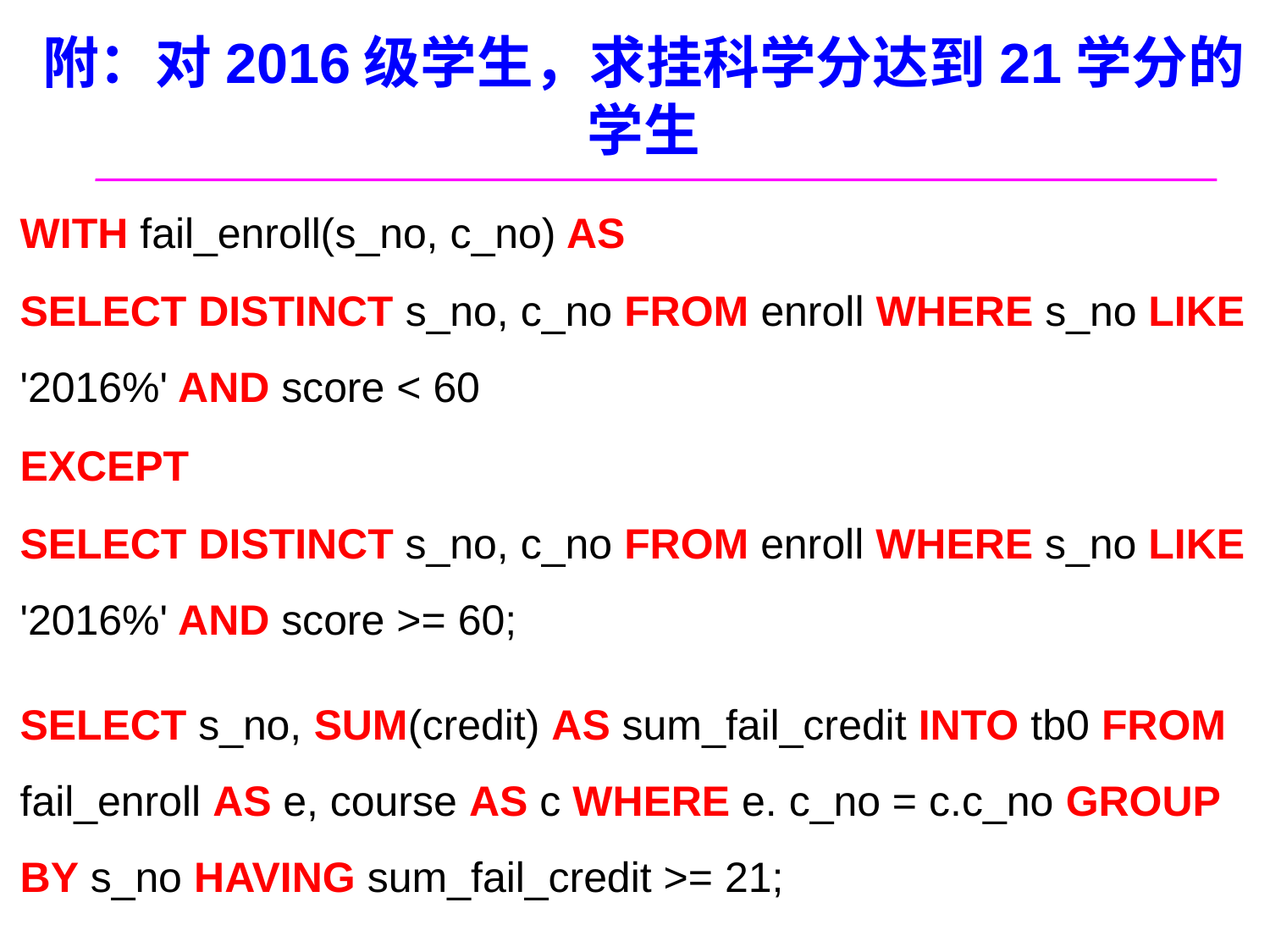

# 附：对2016级学生，求挂科学分达到21学分的学生
WITH fail_enroll(s_no, c_no) AS
SELECT DISTINCT s_no, c_no FROM enroll WHERE s_no LIKE '2016%' AND score < 60
EXCEPT
SELECT DISTINCT s_no, c_no FROM enroll WHERE s_no LIKE '2016%' AND score >= 60;

SELECT s_no, SUM(credit) AS sum_fail_credit INTO tb0 FROM fail_enroll AS e, course AS c WHERE e. c_no = c.c_no GROUP BY s_no HAVING sum_fail_credit >= 21;